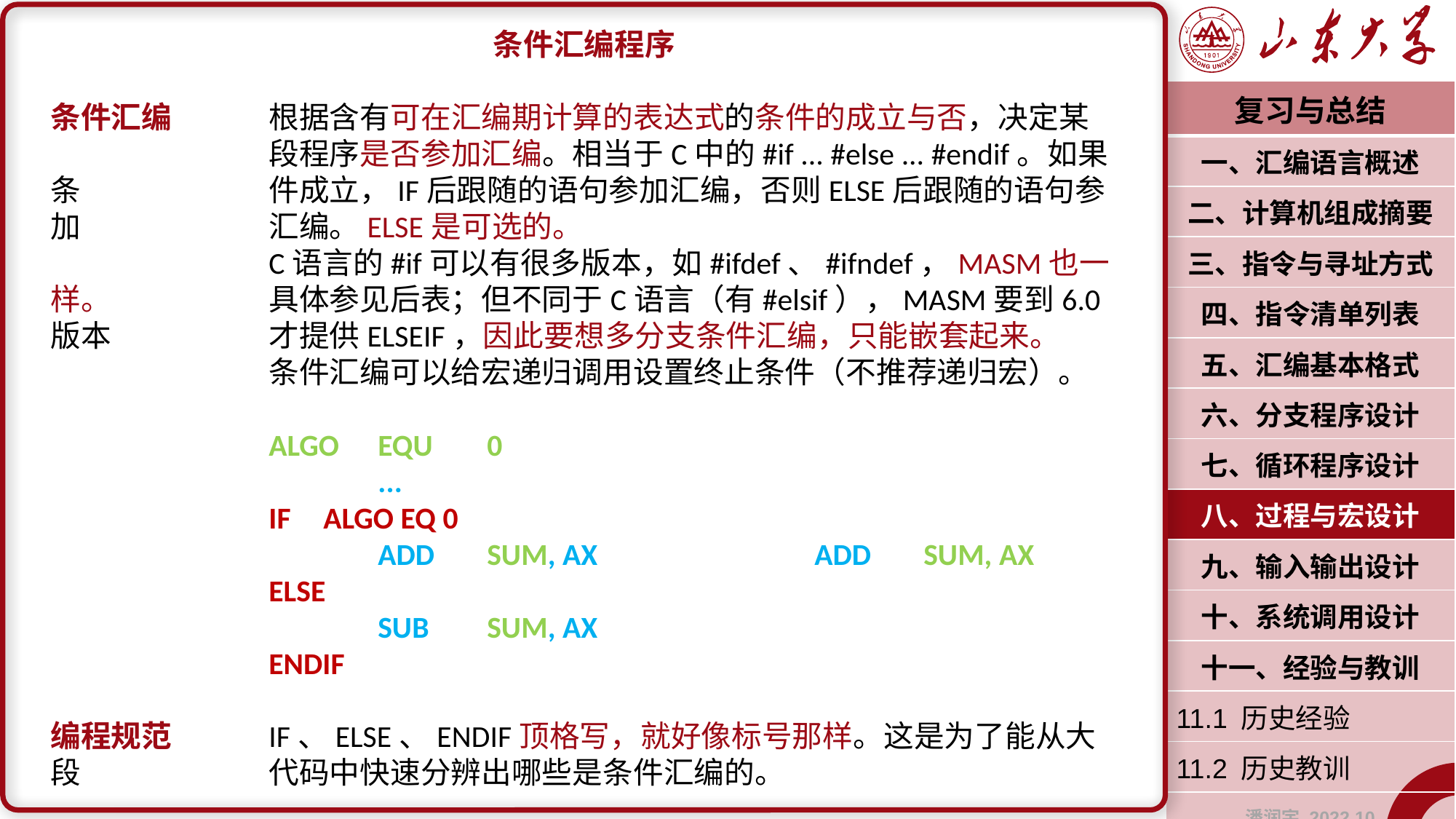

条件汇编程序

条件汇编 	根据含有可在汇编期计算的表达式的条件的成立与否，决定某		段程序是否参加汇编。相当于C中的#if ... #else ... #endif。如果条		件成立，IF后跟随的语句参加汇编，否则ELSE后跟随的语句参加		汇编。ELSE是可选的。
		C语言的#if可以有很多版本，如#ifdef、#ifndef，MASM也一样。		具体参见后表；但不同于C语言（有#elsif），MASM要到6.0版本		才提供ELSEIF，因此要想多分支条件汇编，只能嵌套起来。
		条件汇编可以给宏递归调用设置终止条件（不推荐递归宏）。

		ALGO	EQU	0
			...
IF	ALGO EQ 0
			ADD	SUM, AX		ADD	SUM, AX
		ELSE
			SUB	SUM, AX
		ENDIF

编程规范	IF、ELSE、ENDIF顶格写，就好像标号那样。这是为了能从大段		代码中快速分辨出哪些是条件汇编的。
| 复习与总结 |
| --- |
| 一、汇编语言概述 |
| 二、计算机组成摘要 |
| 三、指令与寻址方式 |
| 四、指令清单列表 |
| 五、汇编基本格式 |
| 六、分支程序设计 |
| 七、循环程序设计 |
| 八、过程与宏设计 |
| 九、输入输出设计 |
| 十、系统调用设计 |
| 十一、经验与教训 |
| 11.1 历史经验 |
| 11.2 历史教训 |
| 潘润宇 2022.10 |